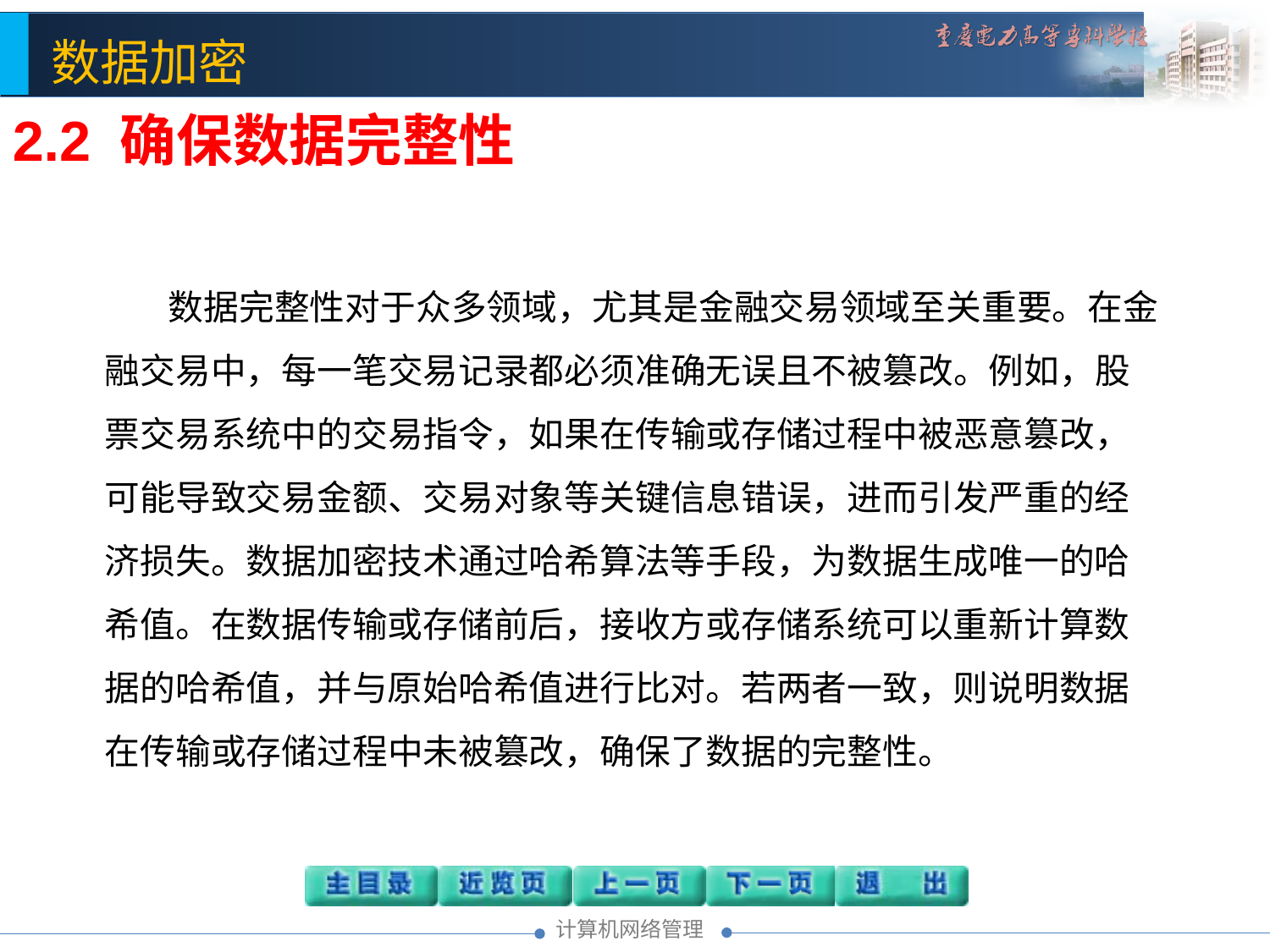

2.2 确保数据完整性
数据完整性对于众多领域，尤其是金融交易领域至关重要。在金融交易中，每一笔交易记录都必须准确无误且不被篡改。例如，股票交易系统中的交易指令，如果在传输或存储过程中被恶意篡改，可能导致交易金额、交易对象等关键信息错误，进而引发严重的经济损失。数据加密技术通过哈希算法等手段，为数据生成唯一的哈希值。在数据传输或存储前后，接收方或存储系统可以重新计算数据的哈希值，并与原始哈希值进行比对。若两者一致，则说明数据在传输或存储过程中未被篡改，确保了数据的完整性。